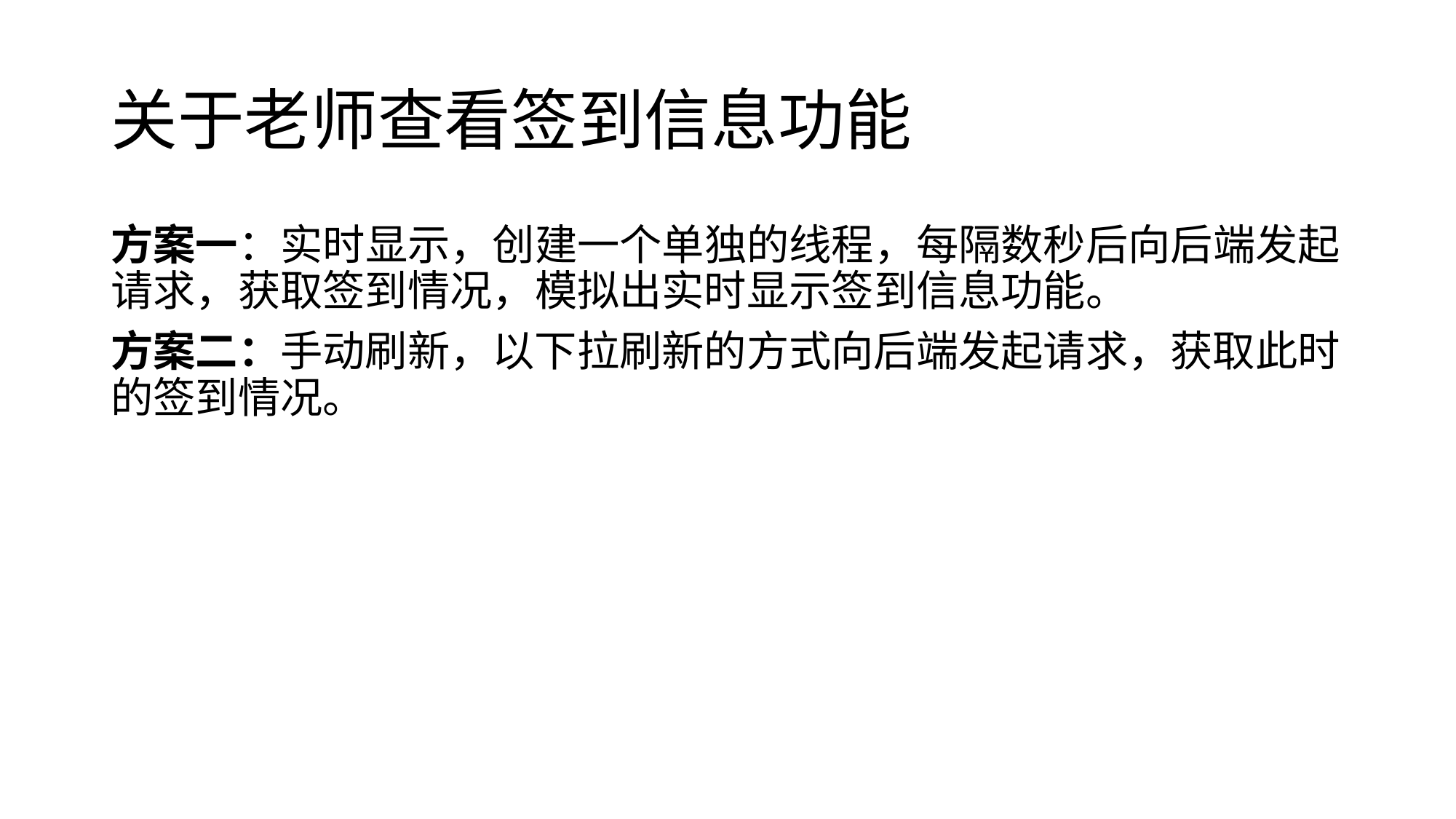

# 关于老师查看签到信息功能
方案一：实时显示，创建一个单独的线程，每隔数秒后向后端发起请求，获取签到情况，模拟出实时显示签到信息功能。
方案二：手动刷新，以下拉刷新的方式向后端发起请求，获取此时的签到情况。